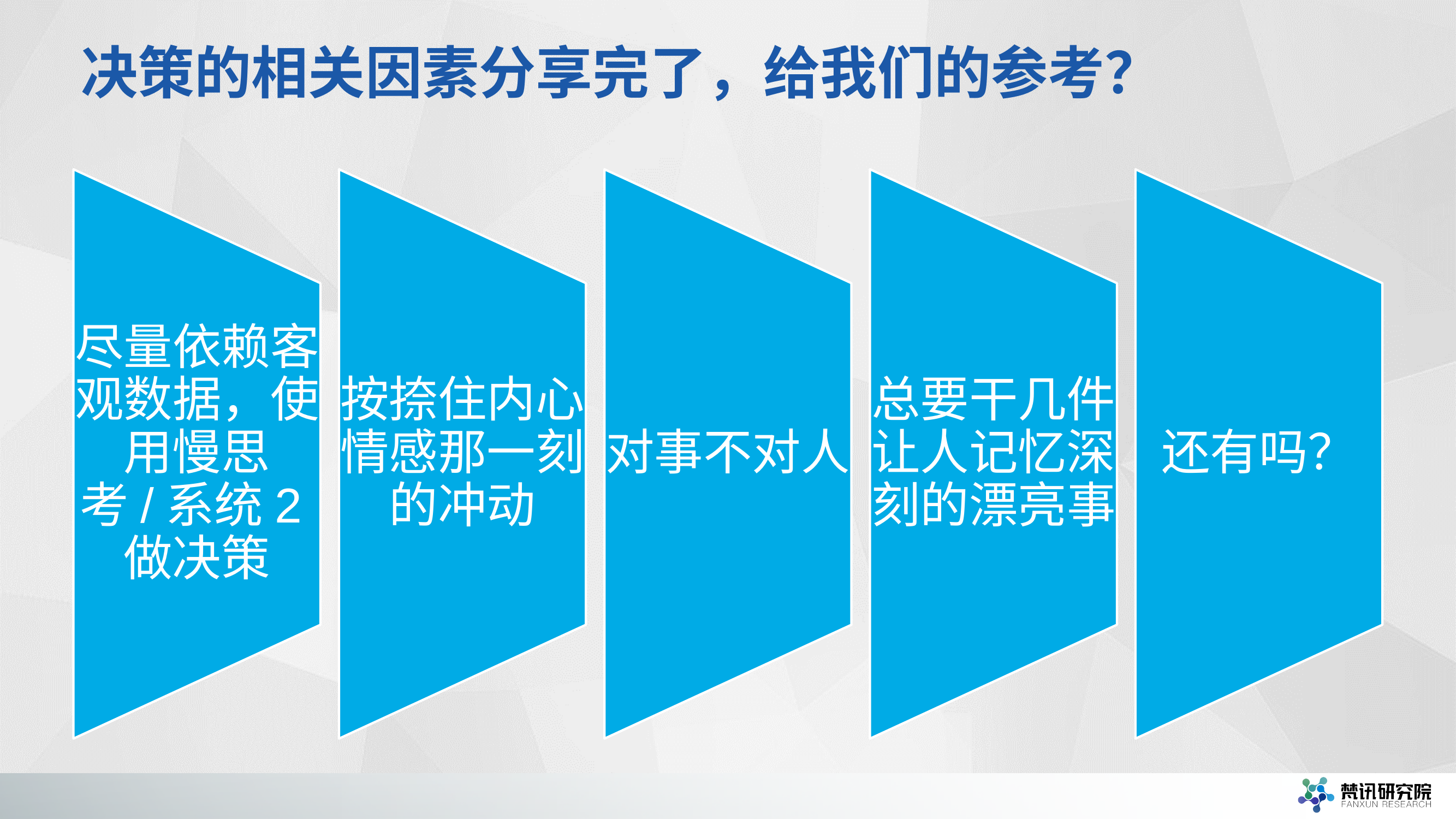

# 决策的相关因素分享完了，给我们的参考？
尽量依赖客观数据，使用慢思考/系统2做决策
按捺住内心情感那一刻的冲动
对事不对人
总要干几件让人记忆深刻的漂亮事
还有吗？